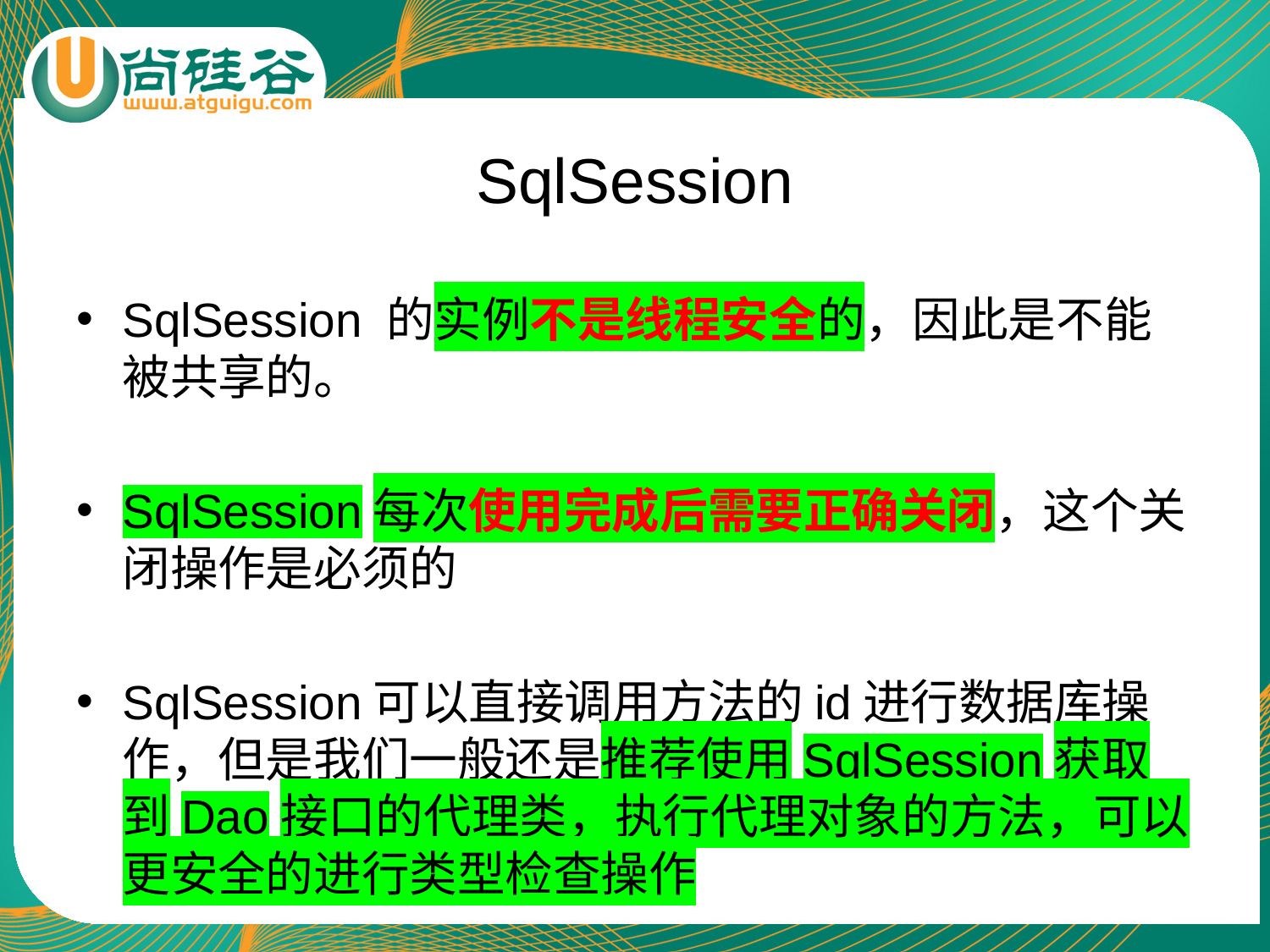

# SqlSession
SqlSession 的实例不是线程安全的，因此是不能被共享的。

SqlSession每次使用完成后需要正确关闭，这个关闭操作是必须的

SqlSession可以直接调用方法的id进行数据库操作，但是我们一般还是推荐使用SqlSession获取到Dao接口的代理类，执行代理对象的方法，可以更安全的进行类型检查操作